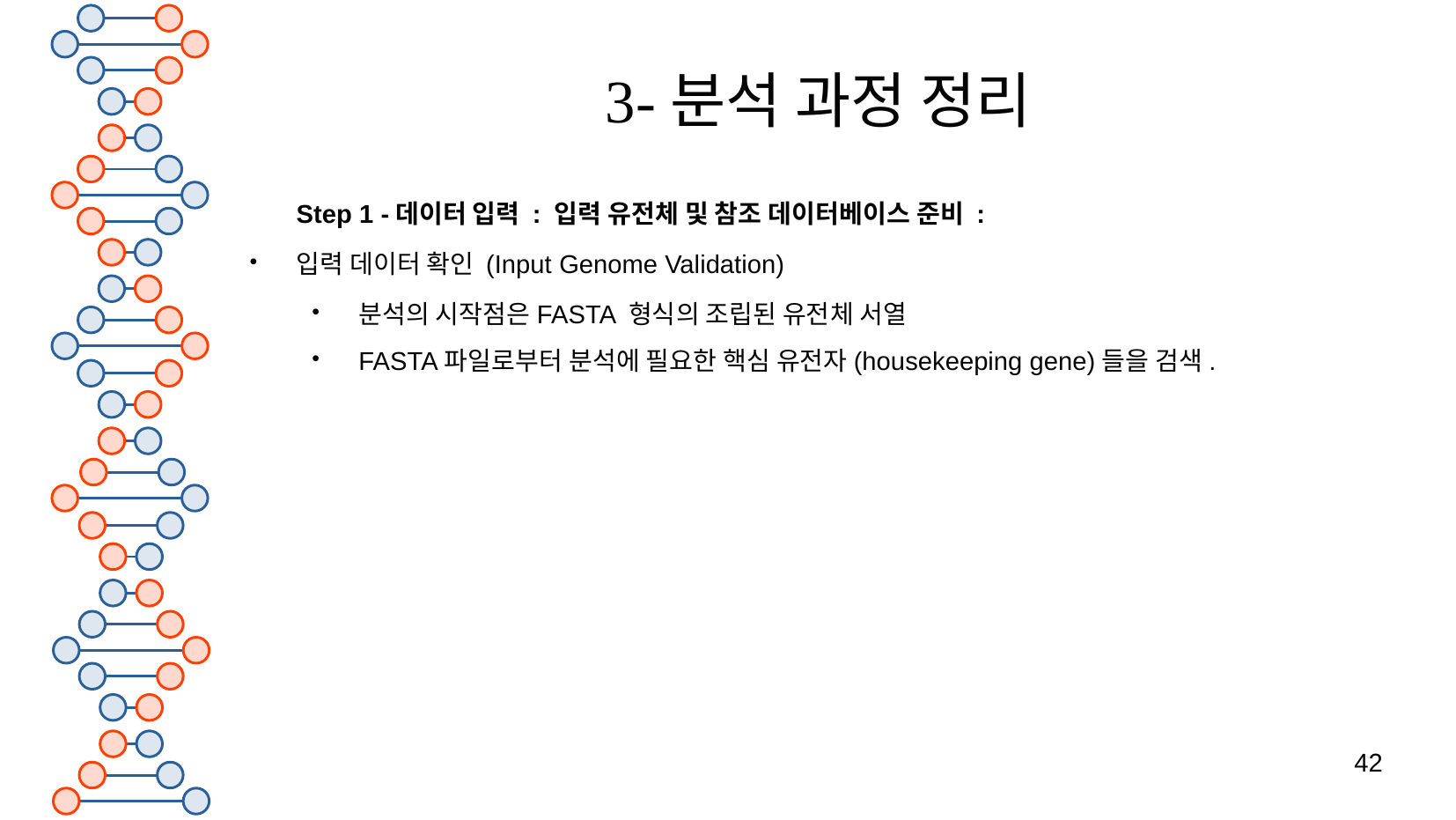

# 3-분석 과정 정리
Step 1 -데이터 입력 : 입력 유전체 및 참조 데이터베이스 준비 :
입력 데이터 확인 (Input Genome Validation)
분석의 시작점은FASTA 형식의 조립된 유전체 서열
FASTA파일로부터 분석에 필요한 핵심 유전자(housekeeping gene)들을 검색.
42